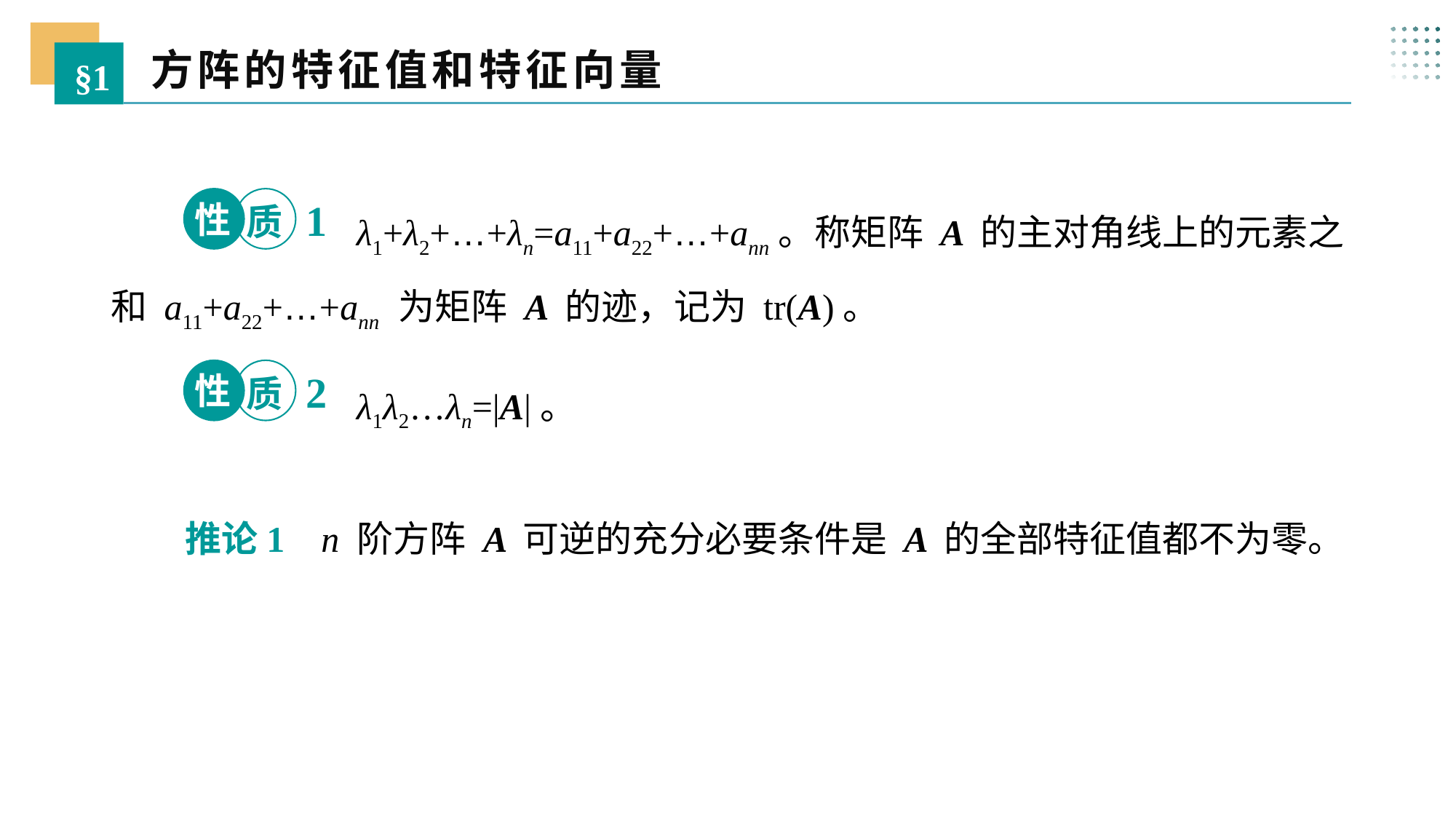

方阵的特征值和特征向量
§1
                           λ1+λ2+…+λn=a11+a22+…+ann。称矩阵 A 的主对角线上的元素之和 a11+a22+…+ann  为矩阵 A 的迹，记为 tr(A)。

性

1
质
                           λ1λ2…λn=|A|。

性

2
质
        推论1    n 阶方阵 A 可逆的充分必要条件是 A 的全部特征值都不为零。